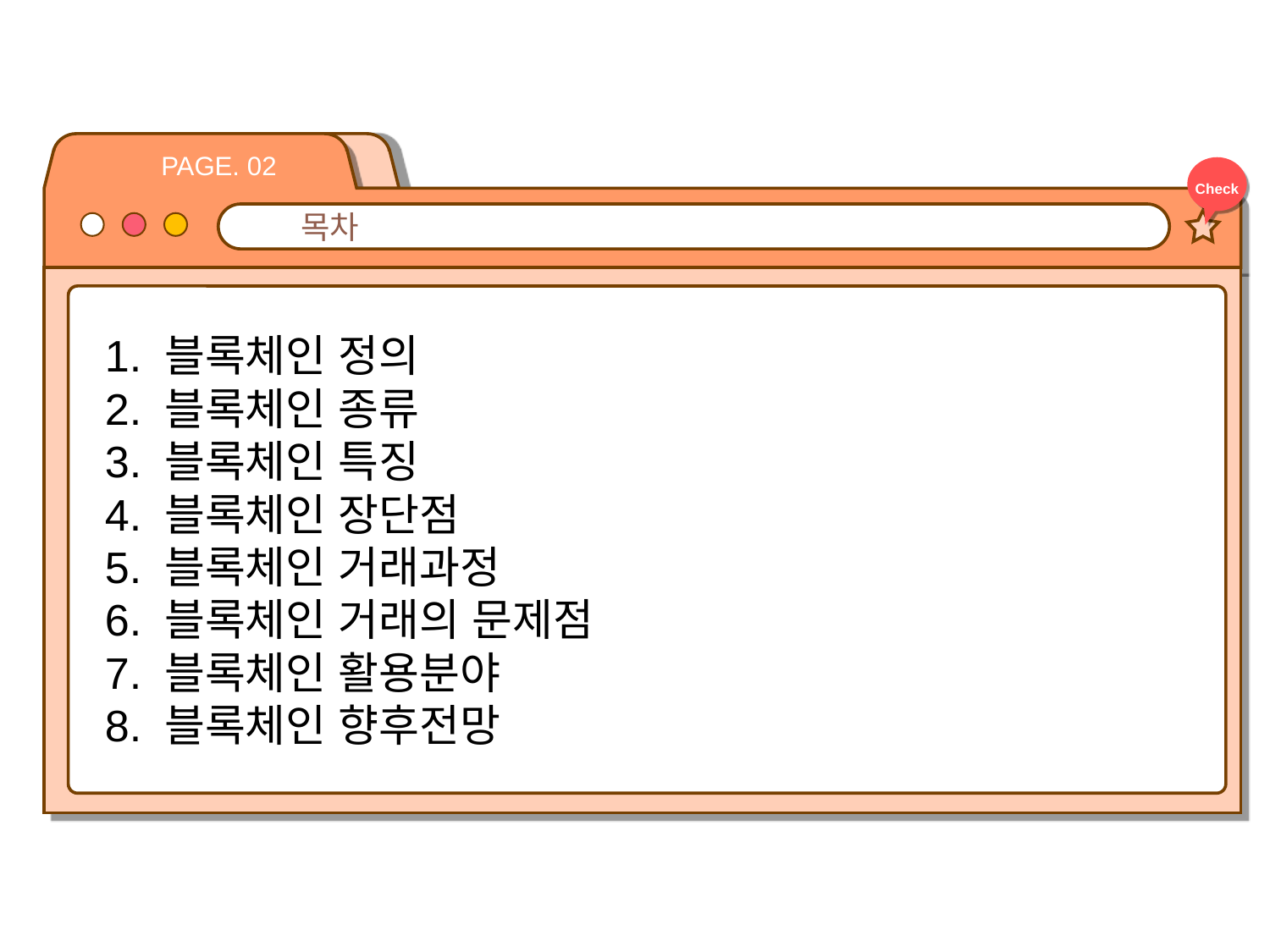

PAGE. 02
Check
목차

1. 블록체인 정의
2. 블록체인 종류
3. 블록체인 특징
4. 블록체인 장단점
5. 블록체인 거래과정
6. 블록체인 거래의 문제점
7. 블록체인 활용분야
8. 블록체인 향후전망